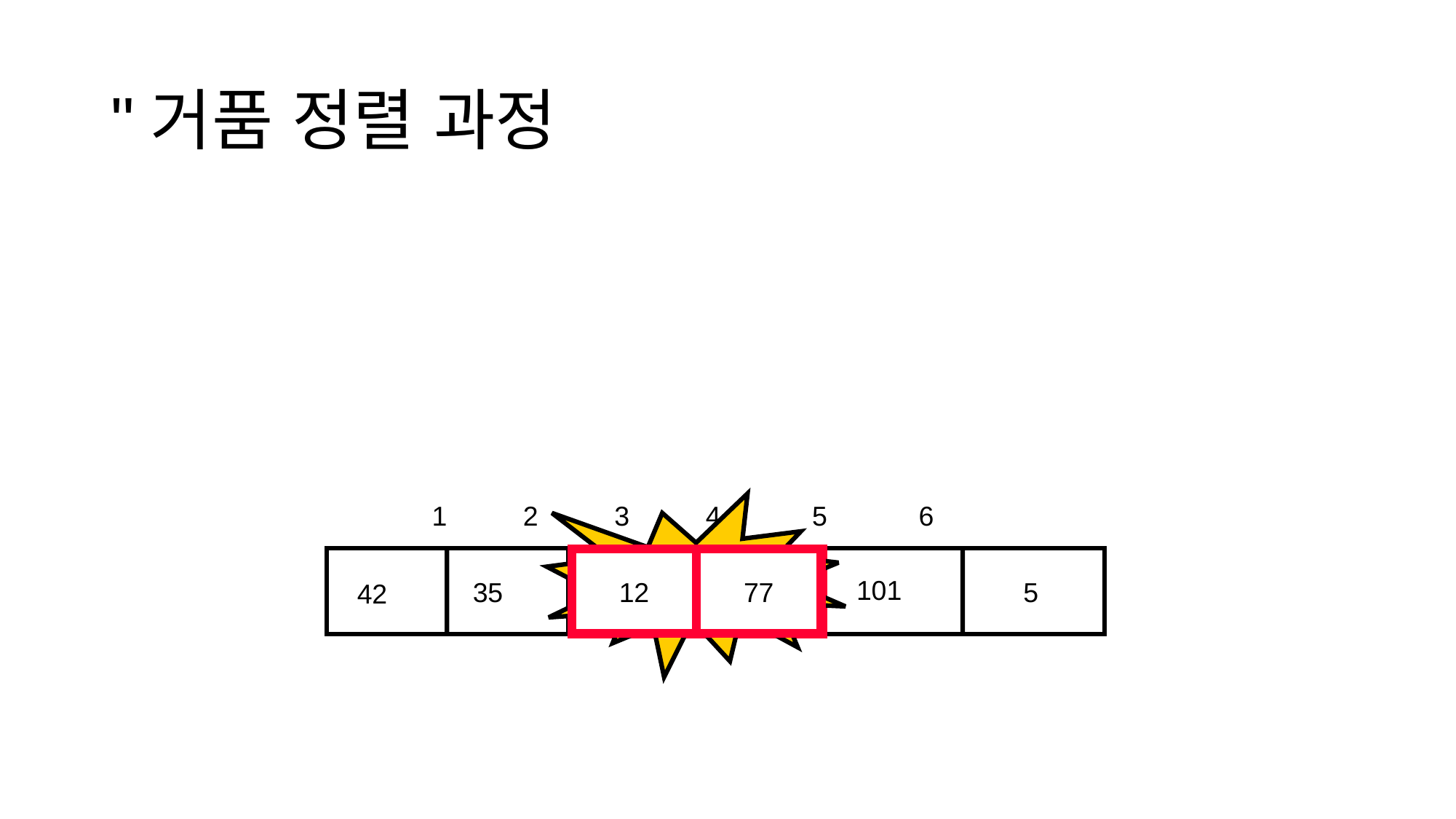

# "거품 정렬 과정

1          2          3          4            5            6
Swap

12
77

101
12
35
77
5
42